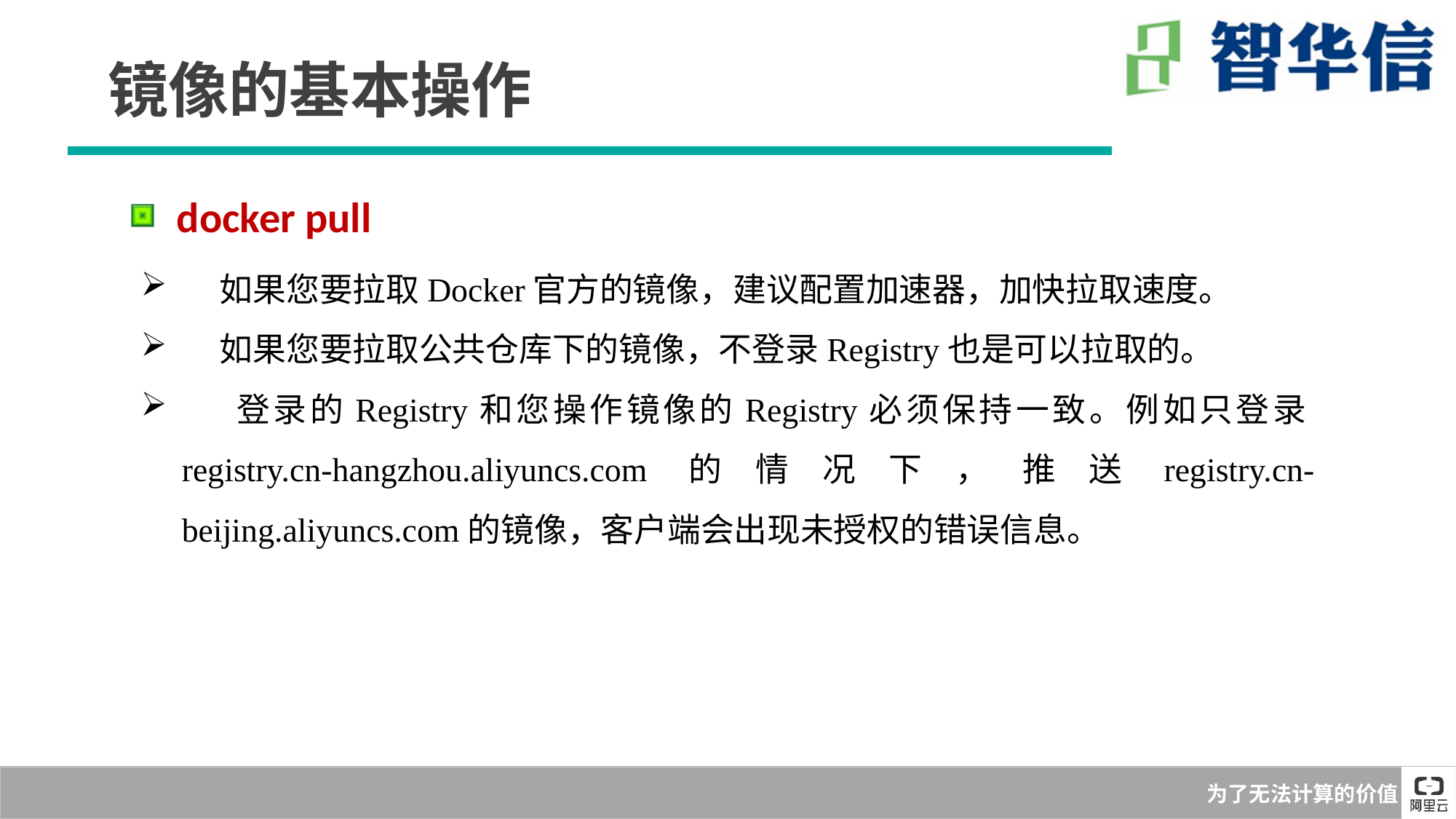

镜像的基本操作
  docker pull
    如果您要拉取Docker官方的镜像，建议配置加速器，加快拉取速度。
    如果您要拉取公共仓库下的镜像，不登录Registry也是可以拉取的。
    登录的Registry和您操作镜像的Registry必须保持一致。例如只登录registry.cn-hangzhou.aliyuncs.com的情况下，推送registry.cn-beijing.aliyuncs.com的镜像，客户端会出现未授权的错误信息。